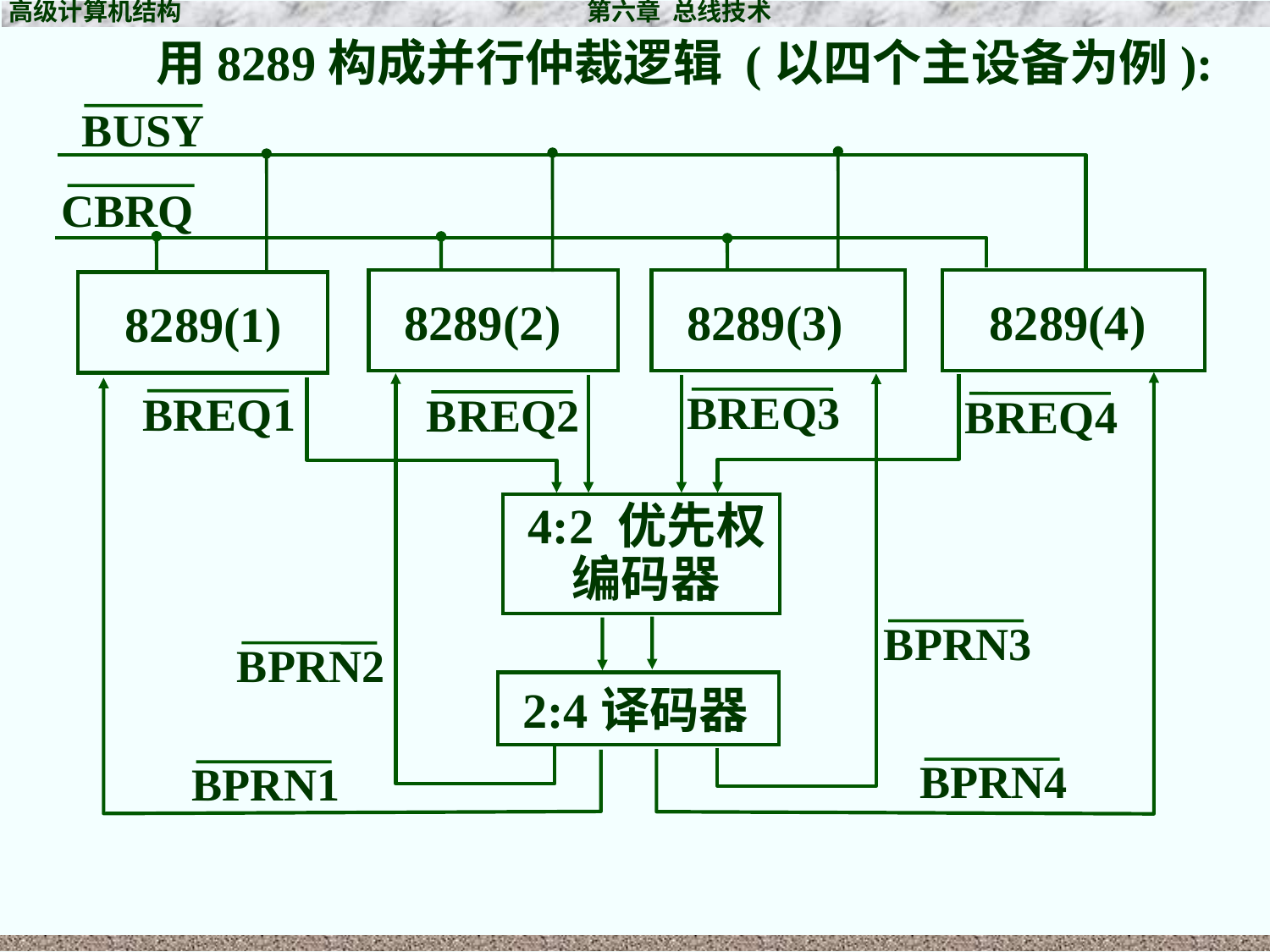

高级计算机结构                                                                       第六章  总线技术

用8289构成并行仲裁逻辑 (以四个主设备为例):
BUSY

CBRQ

   8289(4)

  8289(3)

  8289(2)

   8289(1)

BREQ3

BREQ1

BREQ2

BREQ4

 4:2 优先权
    编码器
BPRN3

BPRN2

 2:4译码器
BPRN4

BPRN1